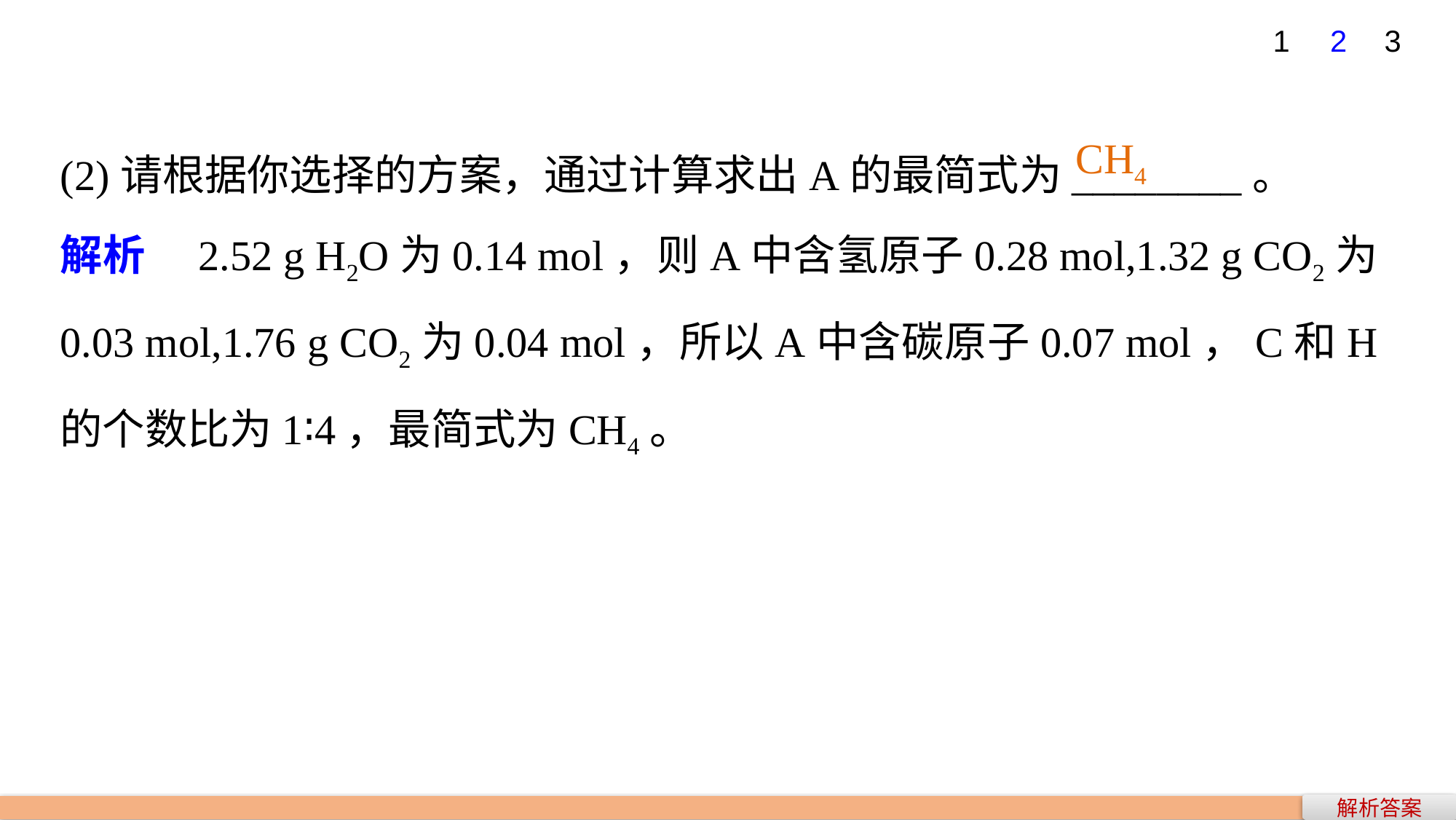

1
2
3
(2)请根据你选择的方案，通过计算求出A的最简式为________。
解析　2.52 g H2O为0.14 mol，则A中含氢原子0.28 mol,1.32 g CO2为0.03 mol,1.76 g CO2为0.04 mol，所以A中含碳原子0.07 mol，C和H的个数比为1∶4，最简式为CH4。
CH4
解析答案